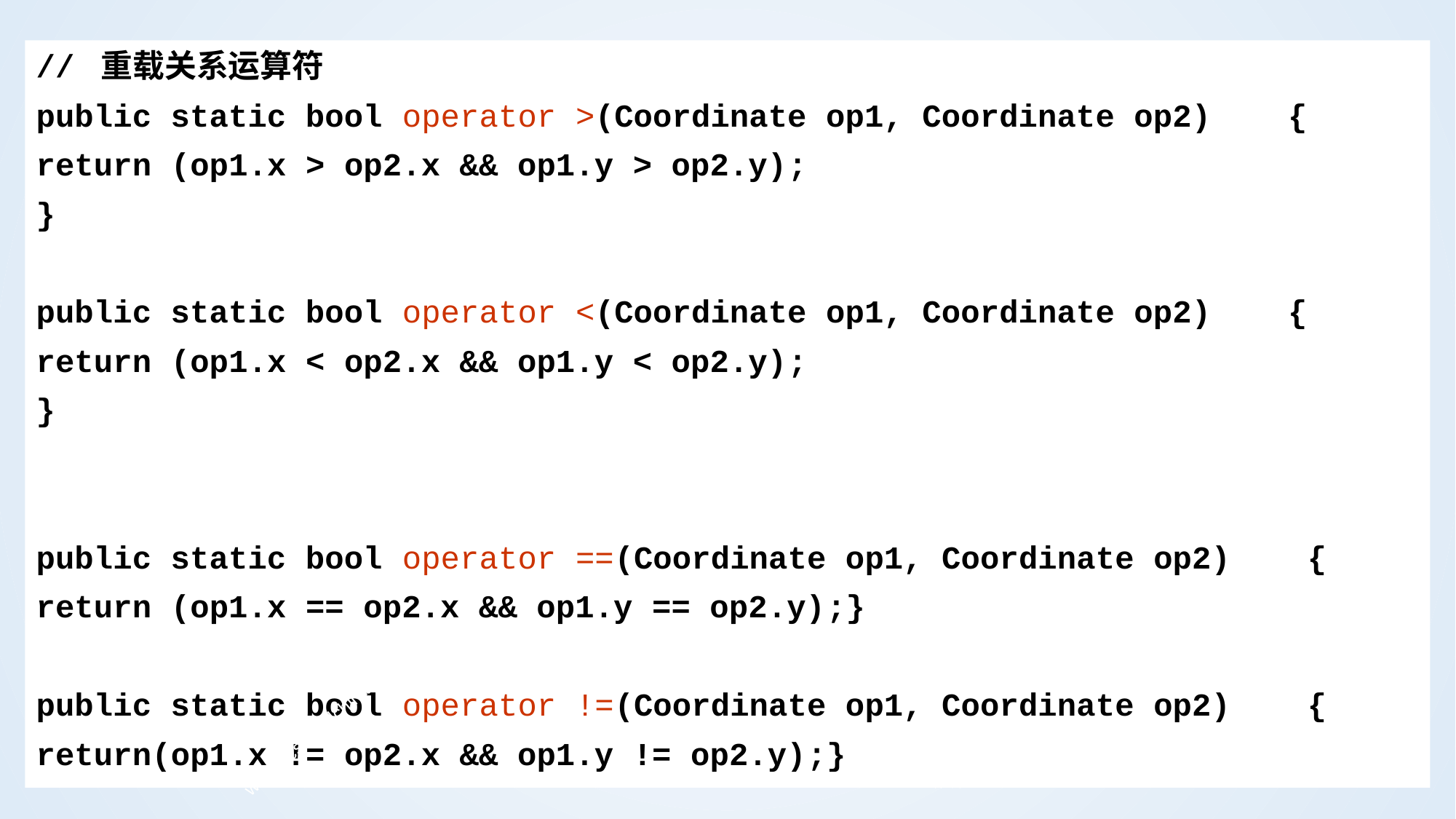

// 重载关系运算符
public static bool operator >(Coordinate op1, Coordinate op2)    {
return (op1.x > op2.x && op1.y > op2.y);
}

public static bool operator <(Coordinate op1, Coordinate op2)    {
return (op1.x < op2.x && op1.y < op2.y);
}

public static bool operator ==(Coordinate op1, Coordinate op2)    {
return (op1.x == op2.x && op1.y == op2.y);}

public static bool operator !=(Coordinate op1, Coordinate op2)    {
return(op1.x != op2.x && op1.y != op2.y);}
www.pcschoolchina.com
巨匠IT培训